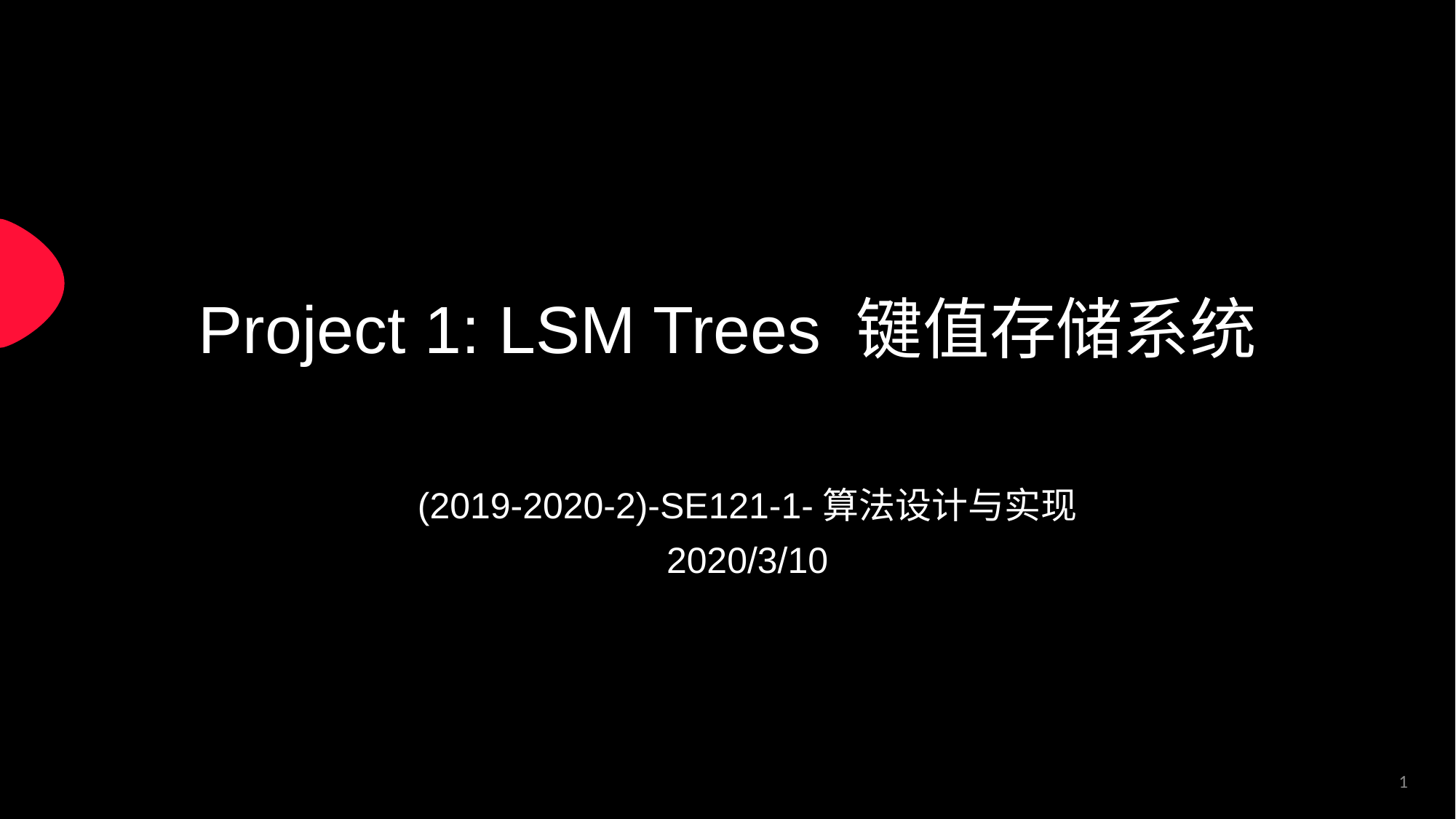

# Project 1: LSM Trees 键值存储系统
(2019-2020-2)-SE121-1-算法设计与实现
2020/3/10
1